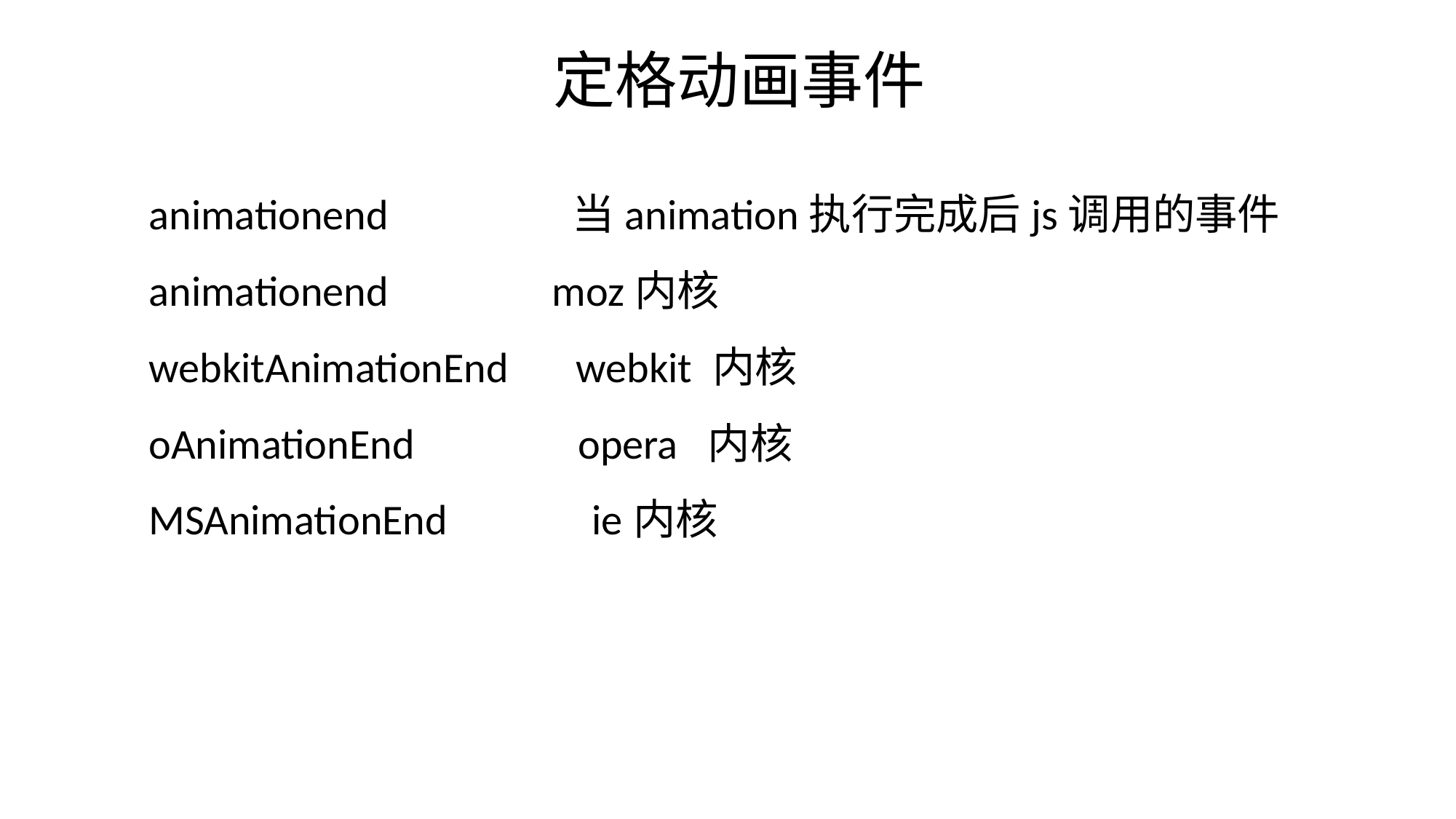

# 定格动画事件

animationend                  当animation执行完成后js调用的事件
animationend                 moz内核
webkitAnimationEnd       webkit 内核
oAnimationEnd                 opera  内核
MSAnimationEnd               ie内核